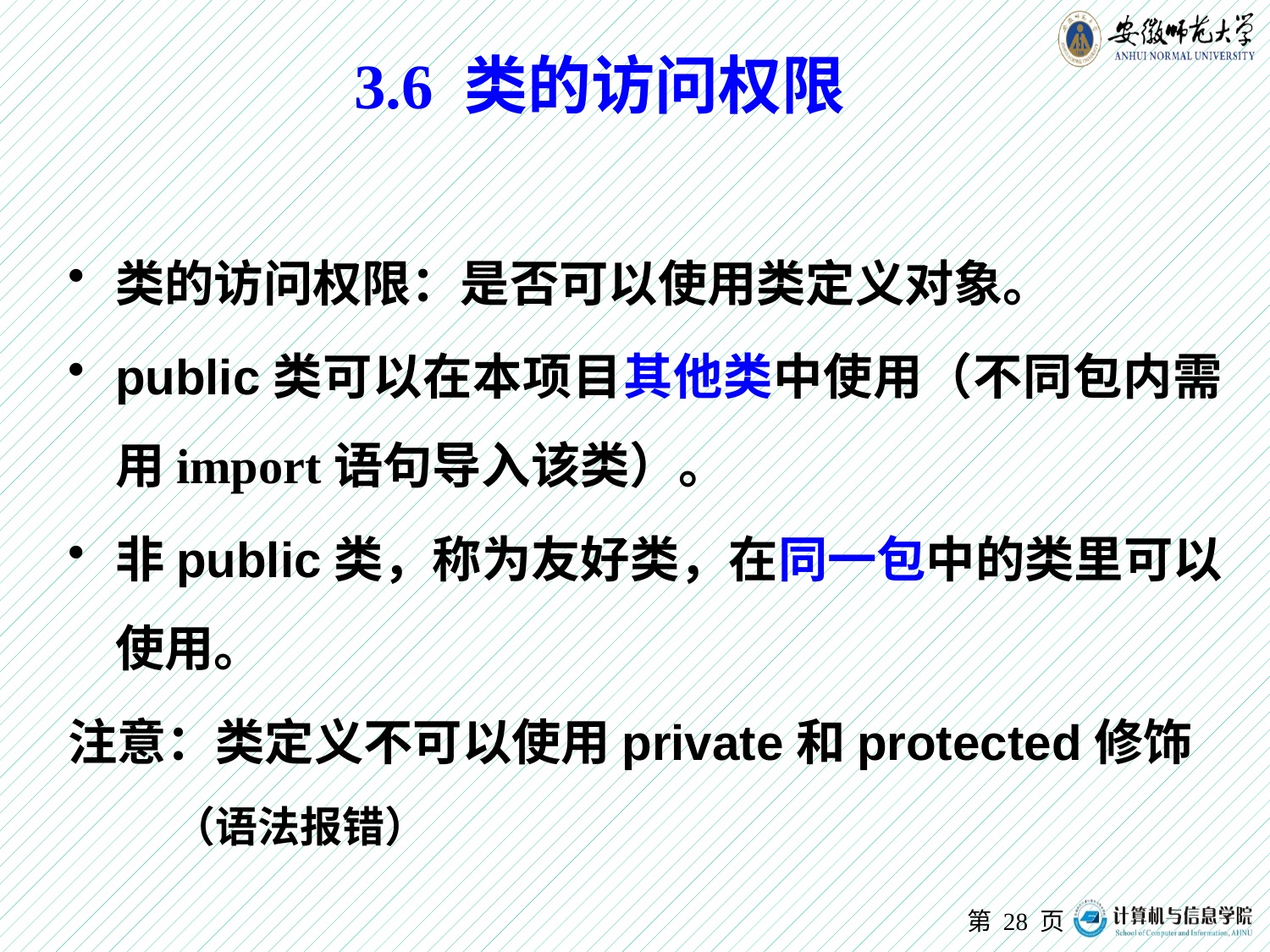

# 3.6 类的访问权限
类的访问权限：是否可以使用类定义对象。
public类可以在本项目其他类中使用（不同包内需用import语句导入该类）。
非public类，称为友好类，在同一包中的类里可以使用。
注意：类定义不可以使用private和protected修饰
          （语法报错）
第 28 页